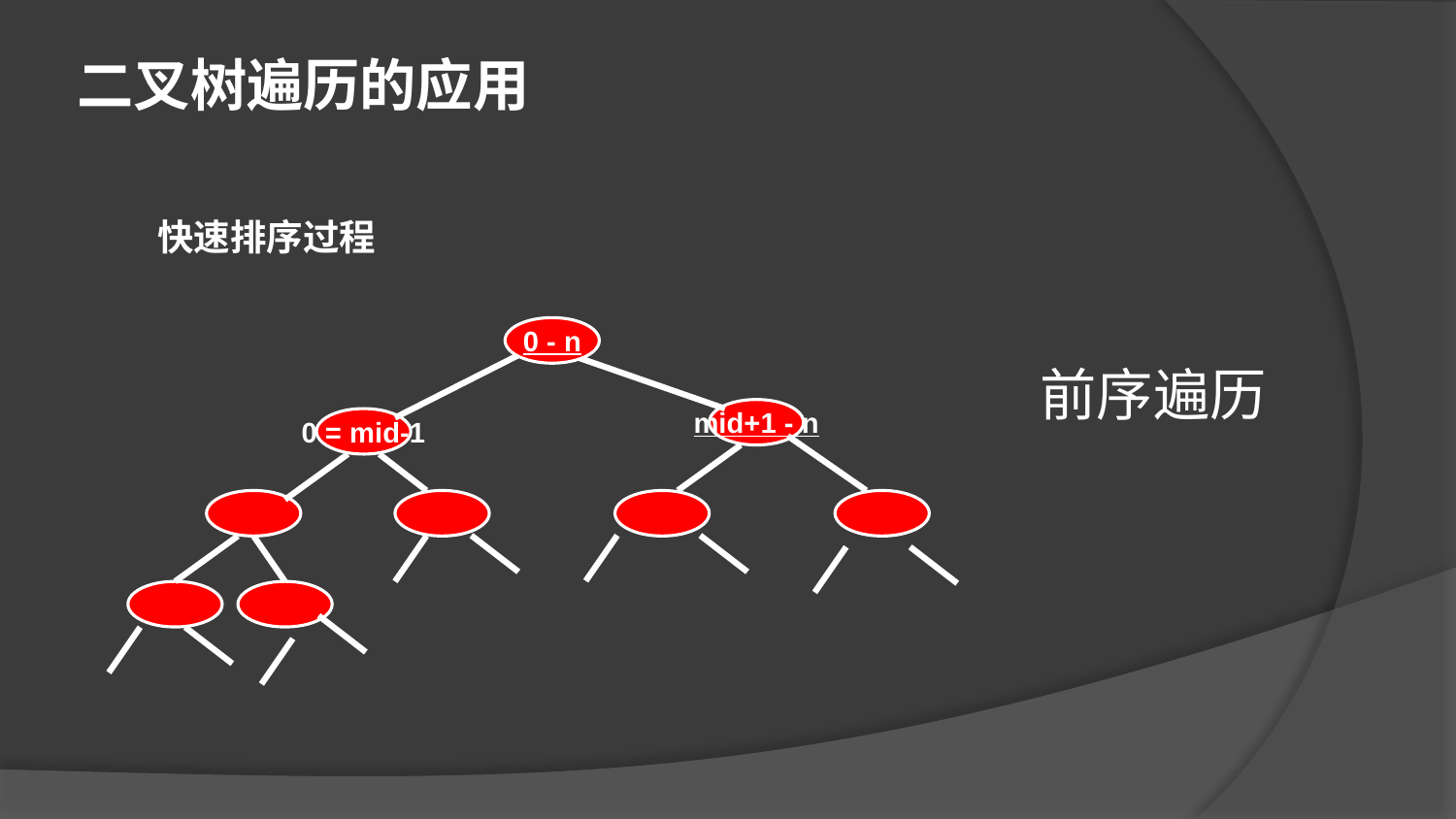

二叉树遍历的应用
快速排序过程
0 - n

mid+1 - n
0 = mid-1

前序遍历